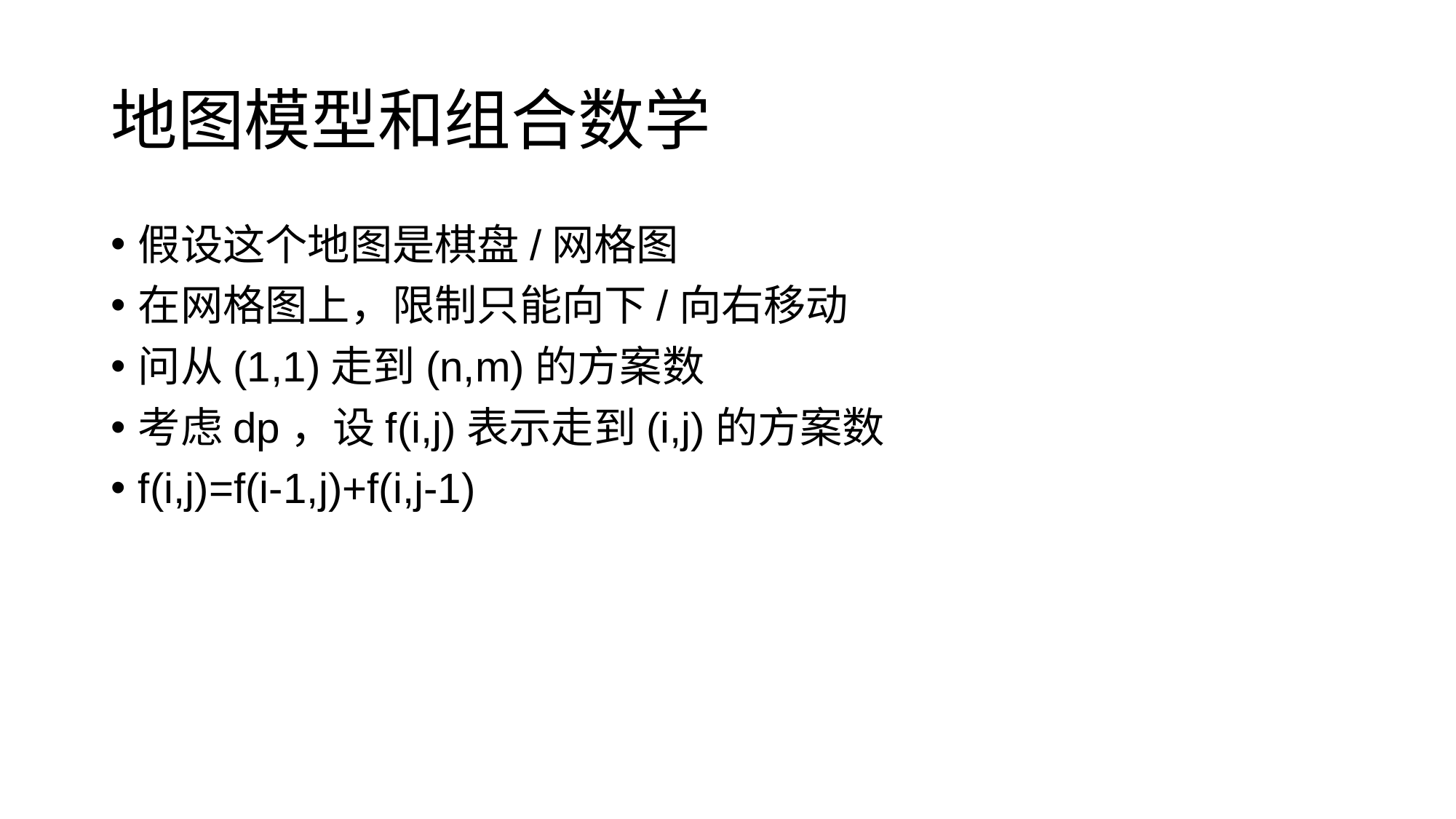

# 地图模型和组合数学
假设这个地图是棋盘/网格图
在网格图上，限制只能向下/向右移动
问从(1,1)走到(n,m)的方案数
考虑dp，设f(i,j)表示走到(i,j)的方案数
f(i,j)=f(i-1,j)+f(i,j-1)